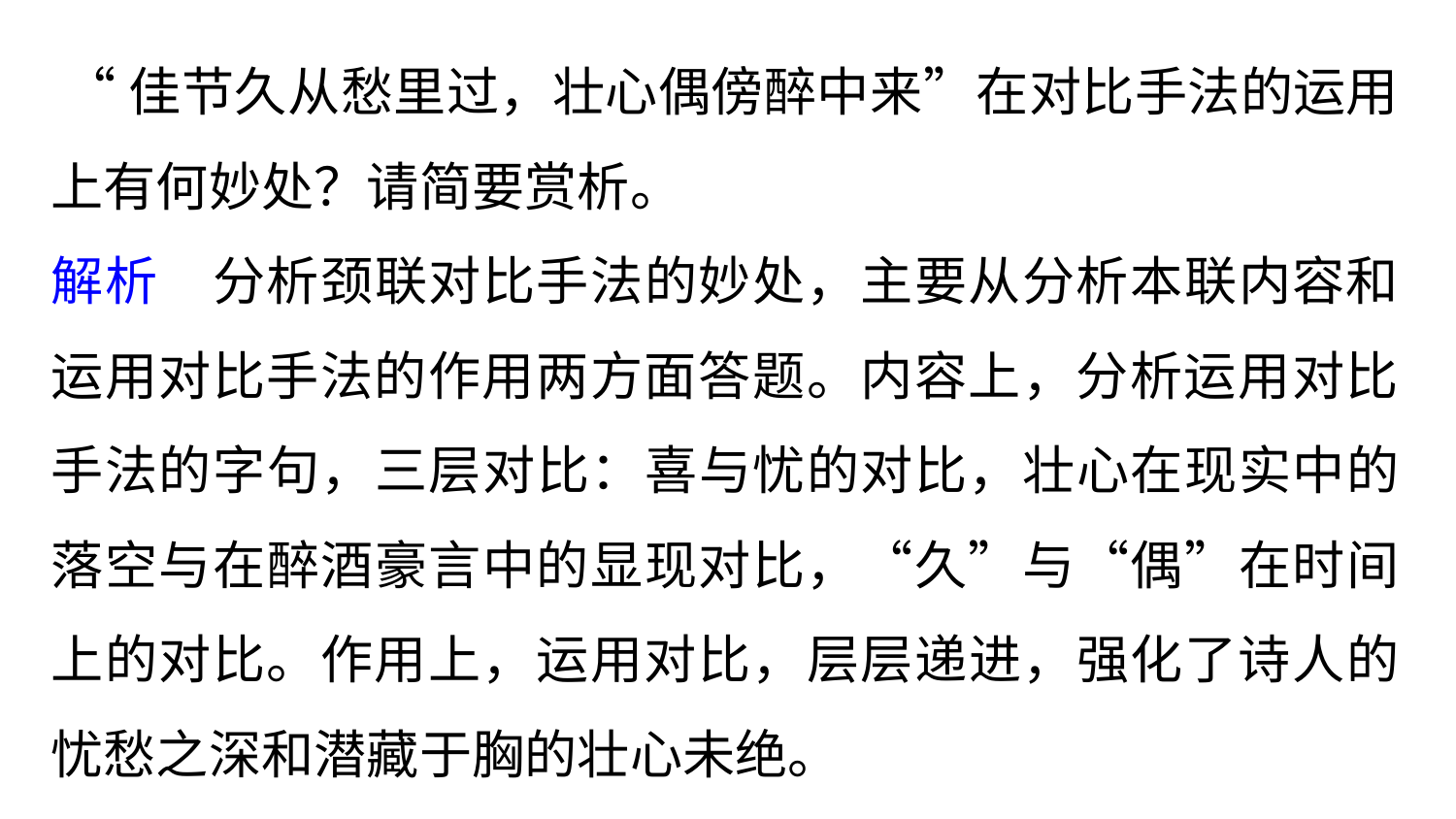

“佳节久从愁里过，壮心偶傍醉中来”在对比手法的运用上有何妙处？请简要赏析。
解析　分析颈联对比手法的妙处，主要从分析本联内容和运用对比手法的作用两方面答题。内容上，分析运用对比手法的字句，三层对比：喜与忧的对比，壮心在现实中的落空与在醉酒豪言中的显现对比，“久”与“偶”在时间上的对比。作用上，运用对比，层层递进，强化了诗人的忧愁之深和潜藏于胸的壮心未绝。